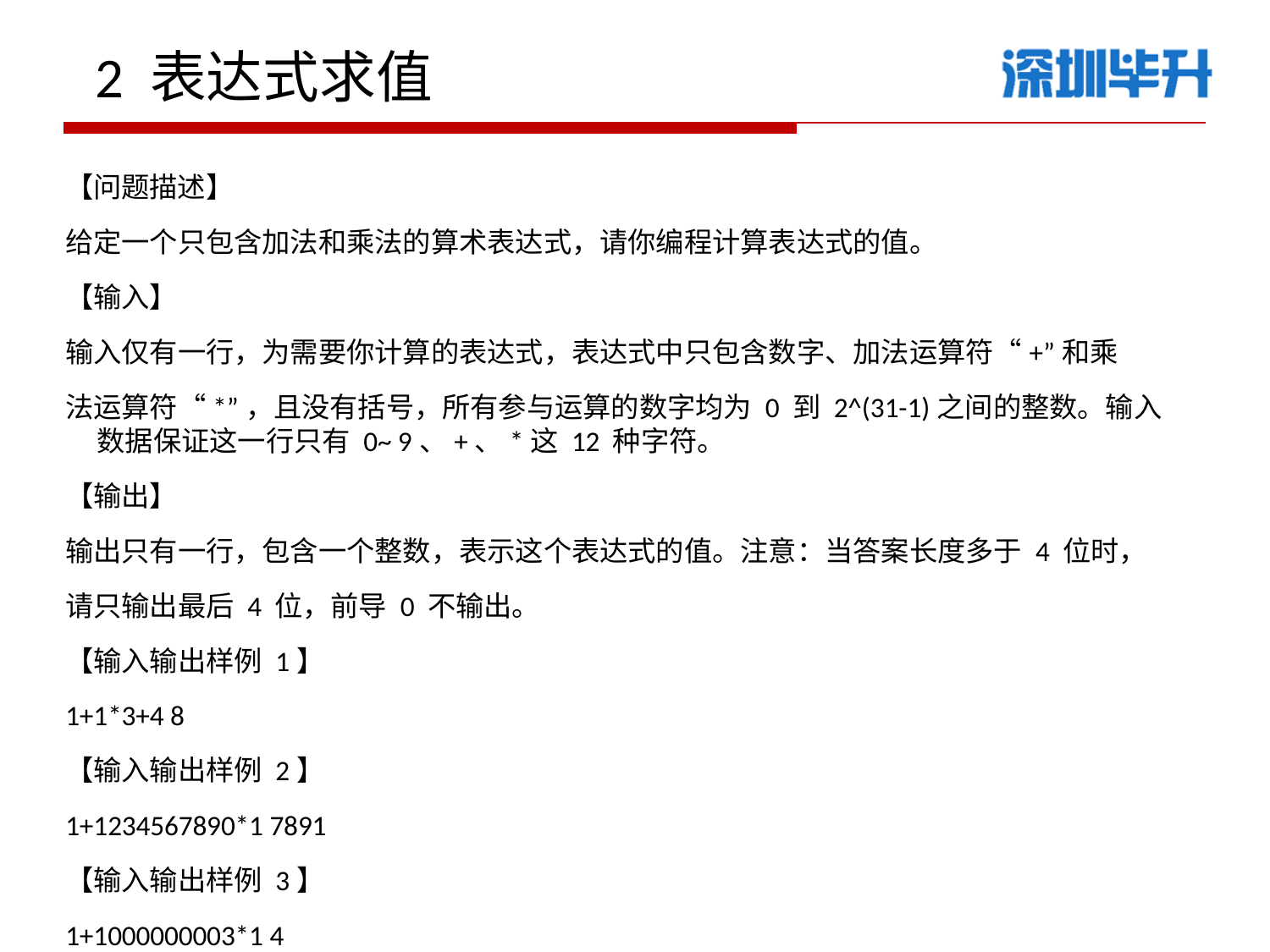

2 表达式求值
【问题描述】
给定一个只包含加法和乘法的算术表达式，请你编程计算表达式的值。
【输入】
输入仅有一行，为需要你计算的表达式，表达式中只包含数字、加法运算符“+”和乘
法运算符“*”，且没有括号，所有参与运算的数字均为 0 到 2^(31-1)之间的整数。输入数据保证这一行只有 0~ 9、+、*这 12 种字符。
【输出】
输出只有一行，包含一个整数，表示这个表达式的值。注意：当答案长度多于 4 位时，
请只输出最后 4 位，前导 0 不输出。
【输入输出样例 1】
1+1*3+4 8
【输入输出样例 2】
1+1234567890*1 7891
【输入输出样例 3】
1+1000000003*1 4